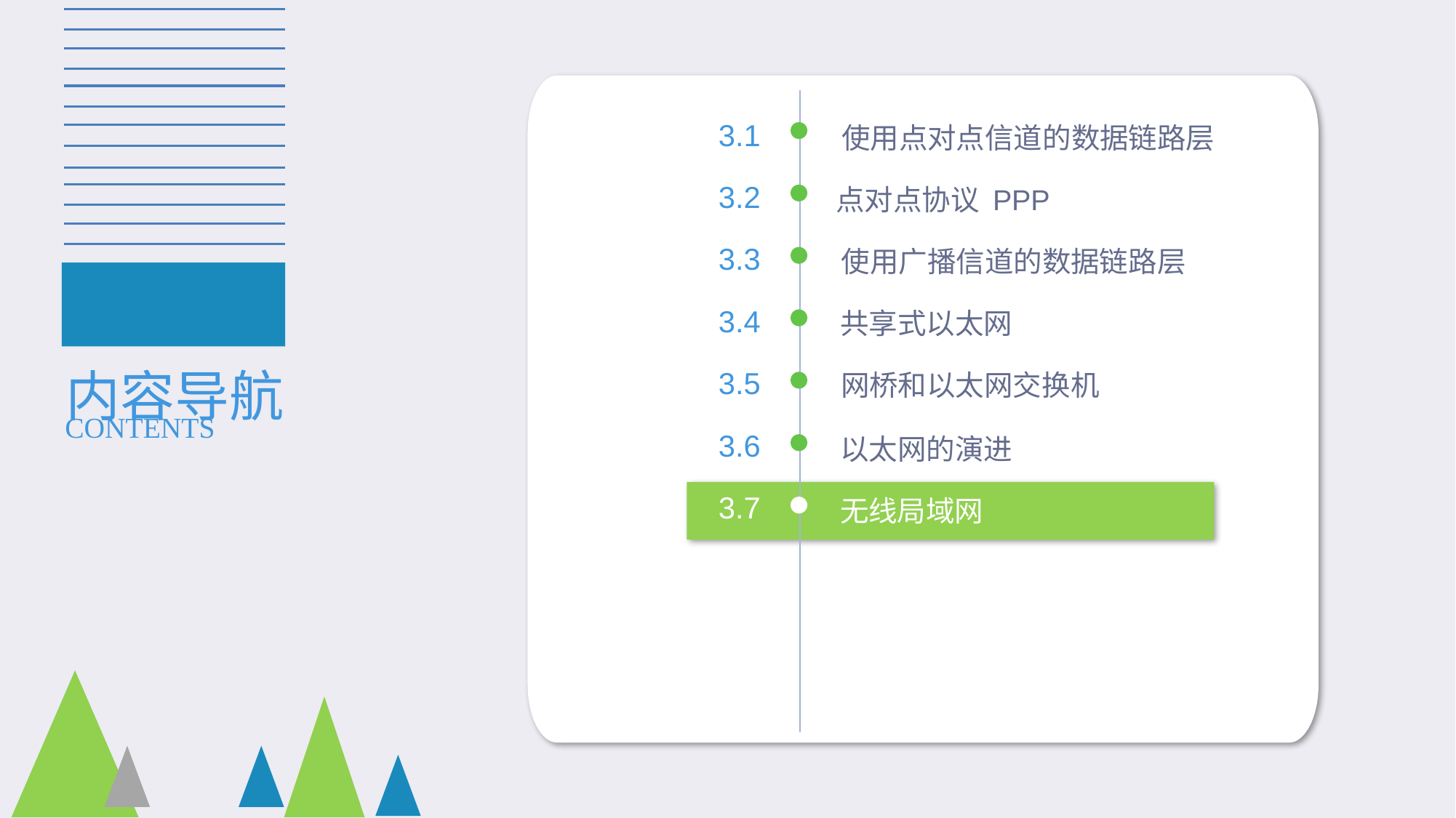

3.1
使用点对点信道的数据链路层

3.2
点对点协议 PPP

3.3
使用广播信道的数据链路层

3.4
共享式以太网

内容导航
3.5
网桥和以太网交换机

CONTENTS
3.6
以太网的演进

3.7
无线局域网